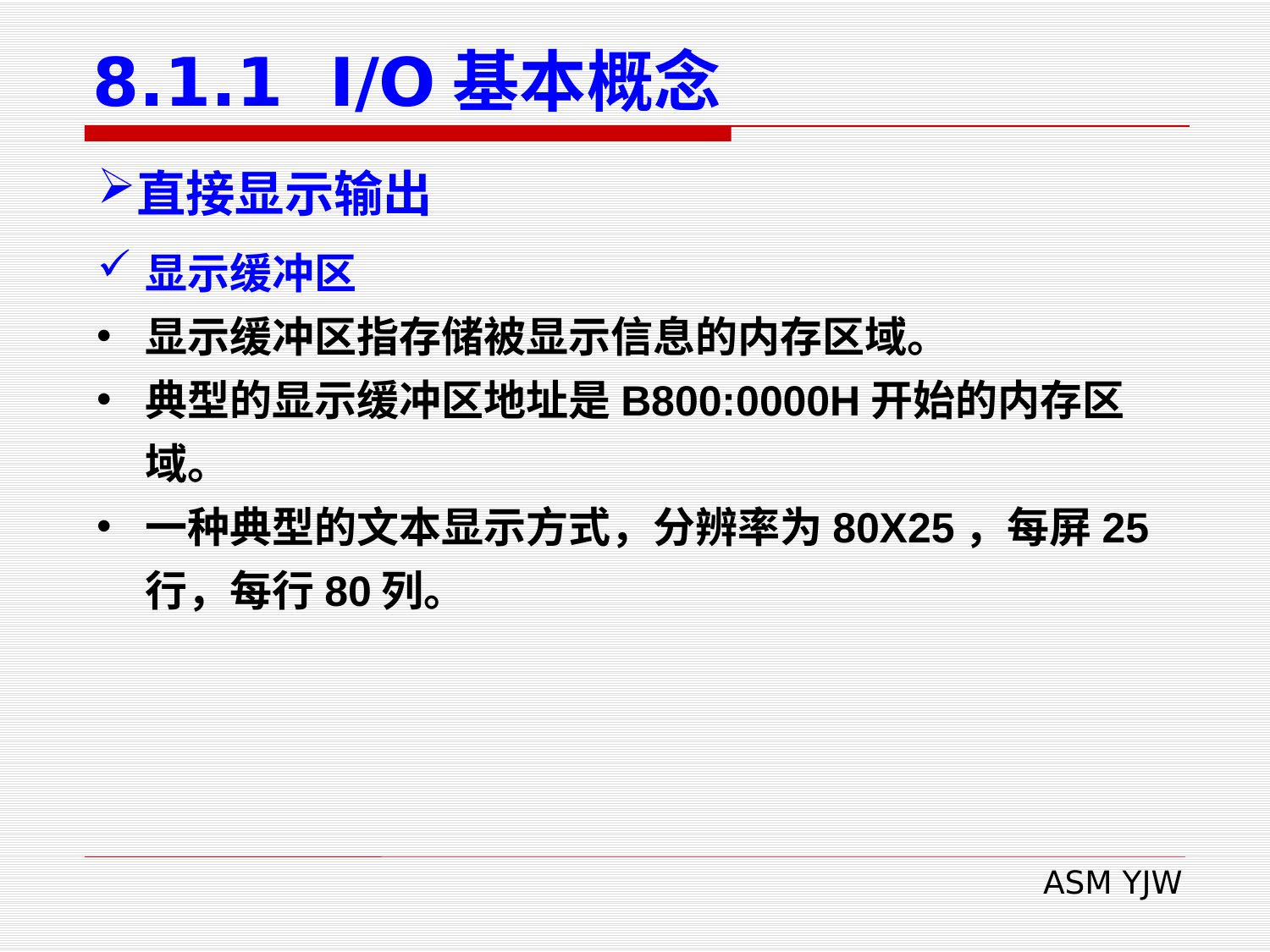

# 8.1.1  I/O基本概念
直接显示输出
显示缓冲区
显示缓冲区指存储被显示信息的内存区域。
典型的显示缓冲区地址是B800:0000H开始的内存区域。
一种典型的文本显示方式，分辨率为80X25，每屏25行，每行80列。